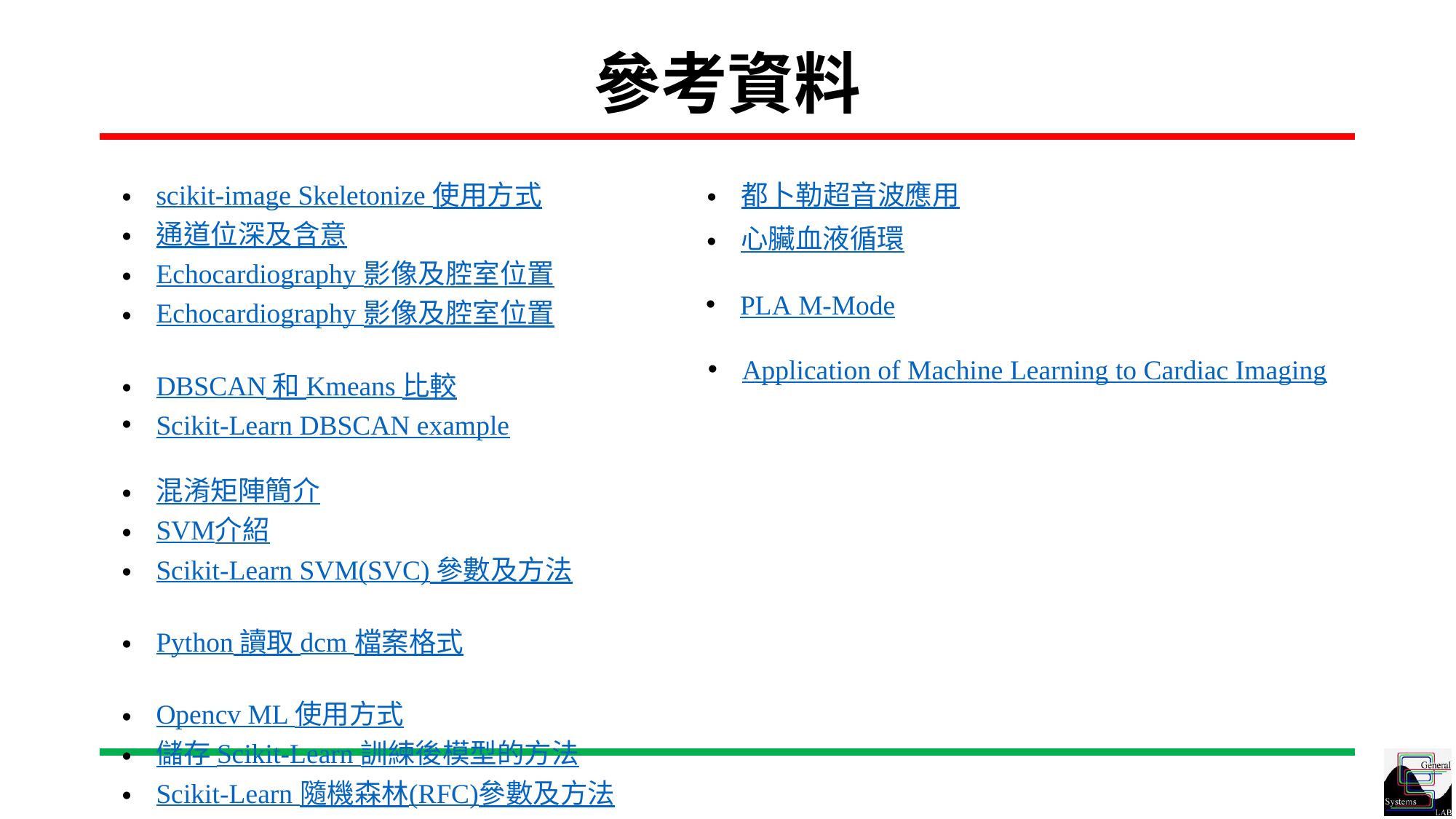

# 參考資料
scikit-image Skeletonize 使用方式
通道位深及含意
Echocardiography 影像及腔室位置
Echocardiography 影像及腔室位置

DBSCAN 和 Kmeans 比較
Scikit-Learn DBSCAN example

混淆矩陣簡介
SVM介紹
Scikit-Learn SVM(SVC) 參數及方法

Python 讀取 dcm 檔案格式

Opencv ML 使用方式
儲存 Scikit-Learn 訓練後模型的方法
Scikit-Learn 隨機森林(RFC)參數及方法
都卜勒超音波應用
心臟血液循環
PLA M-Mode
Application of Machine Learning to Cardiac Imaging